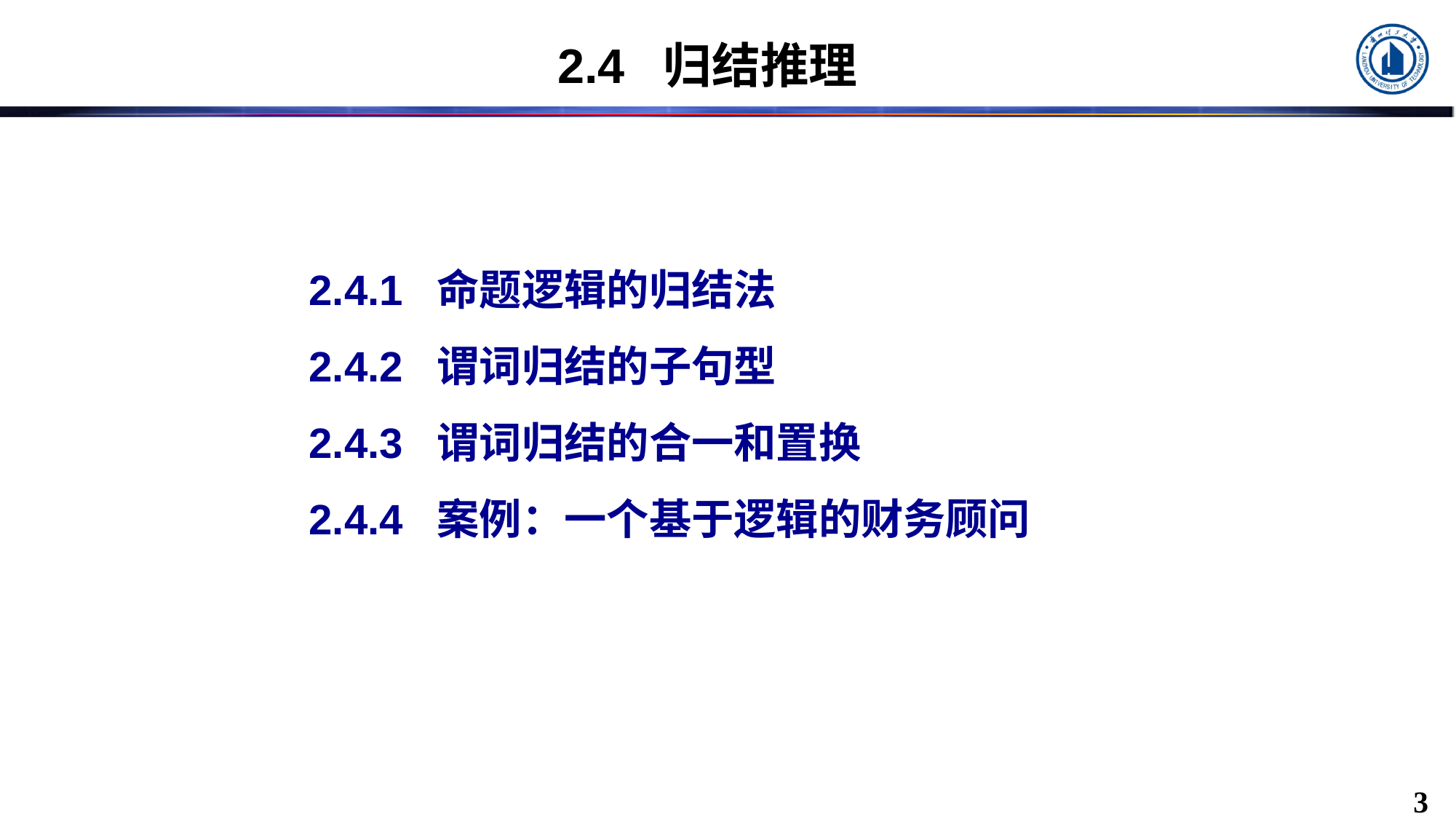

# 2.4  归结推理
2.4.1  命题逻辑的归结法
2.4.2  谓词归结的子句型
2.4.3  谓词归结的合一和置换
2.4.4  案例：一个基于逻辑的财务顾问

3